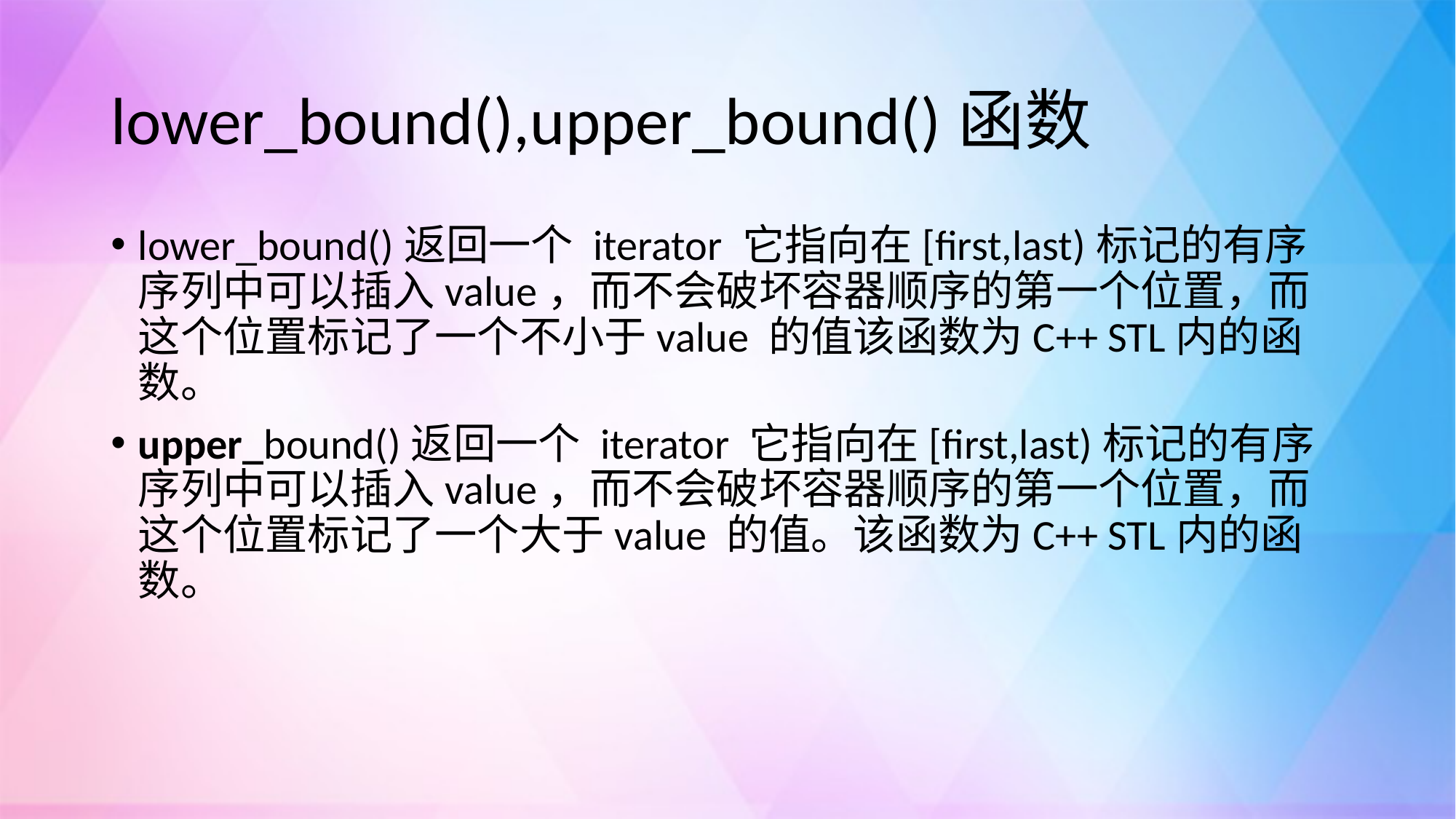

# lower_bound(),upper_bound()函数
lower_bound()返回一个 iterator 它指向在[first,last)标记的有序序列中可以插入value，而不会破坏容器顺序的第一个位置，而这个位置标记了一个不小于value 的值该函数为C++ STL内的函数。
upper_bound()返回一个 iterator 它指向在[first,last)标记的有序序列中可以插入value，而不会破坏容器顺序的第一个位置，而这个位置标记了一个大于value 的值。该函数为C++ STL内的函数。